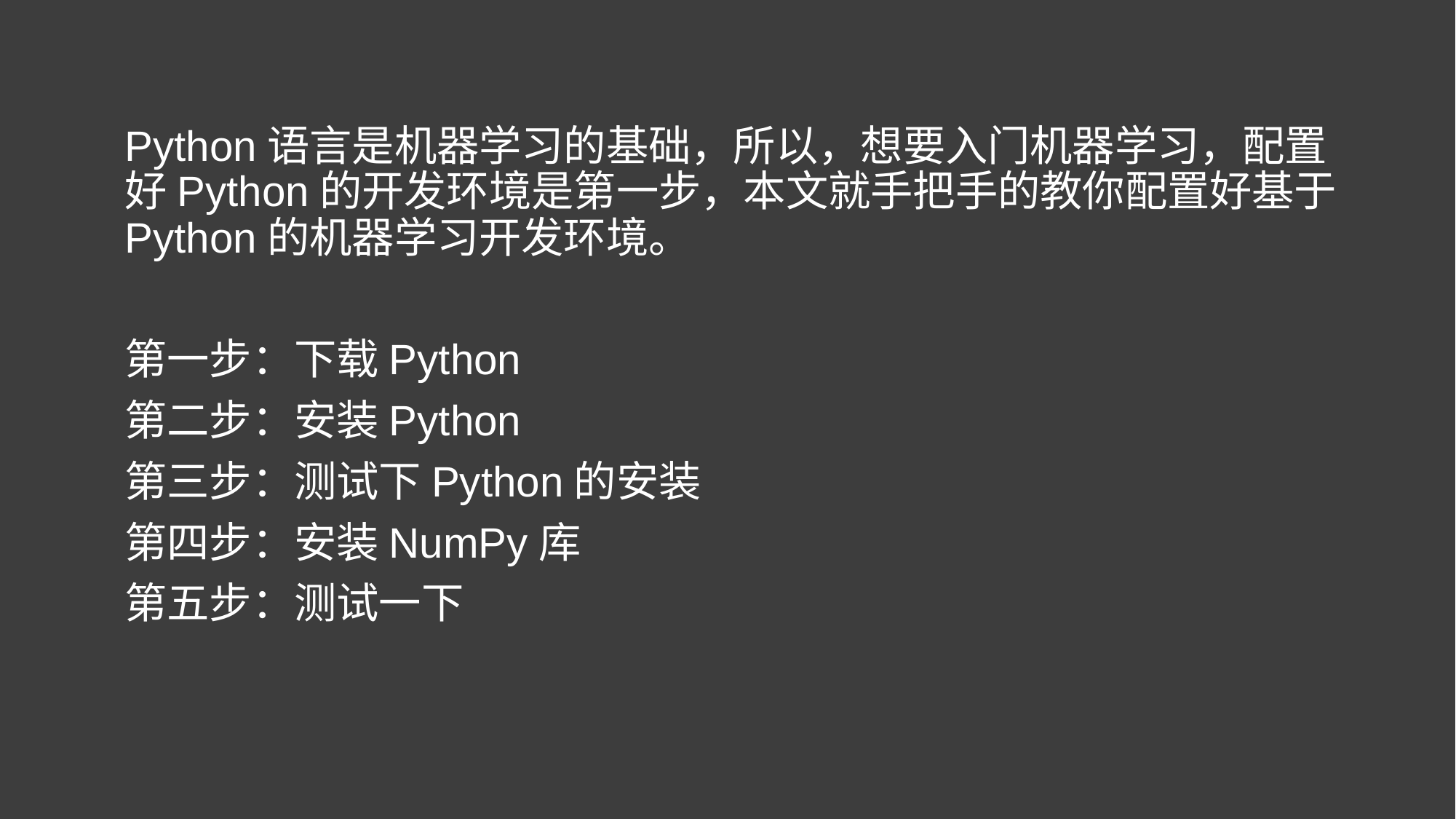

Python语言是机器学习的基础，所以，想要入门机器学习，配置好Python的开发环境是第一步，本文就手把手的教你配置好基于Python的机器学习开发环境。

第一步：下载Python
第二步：安装Python
第三步：测试下Python的安装
第四步：安装NumPy库
第五步：测试一下